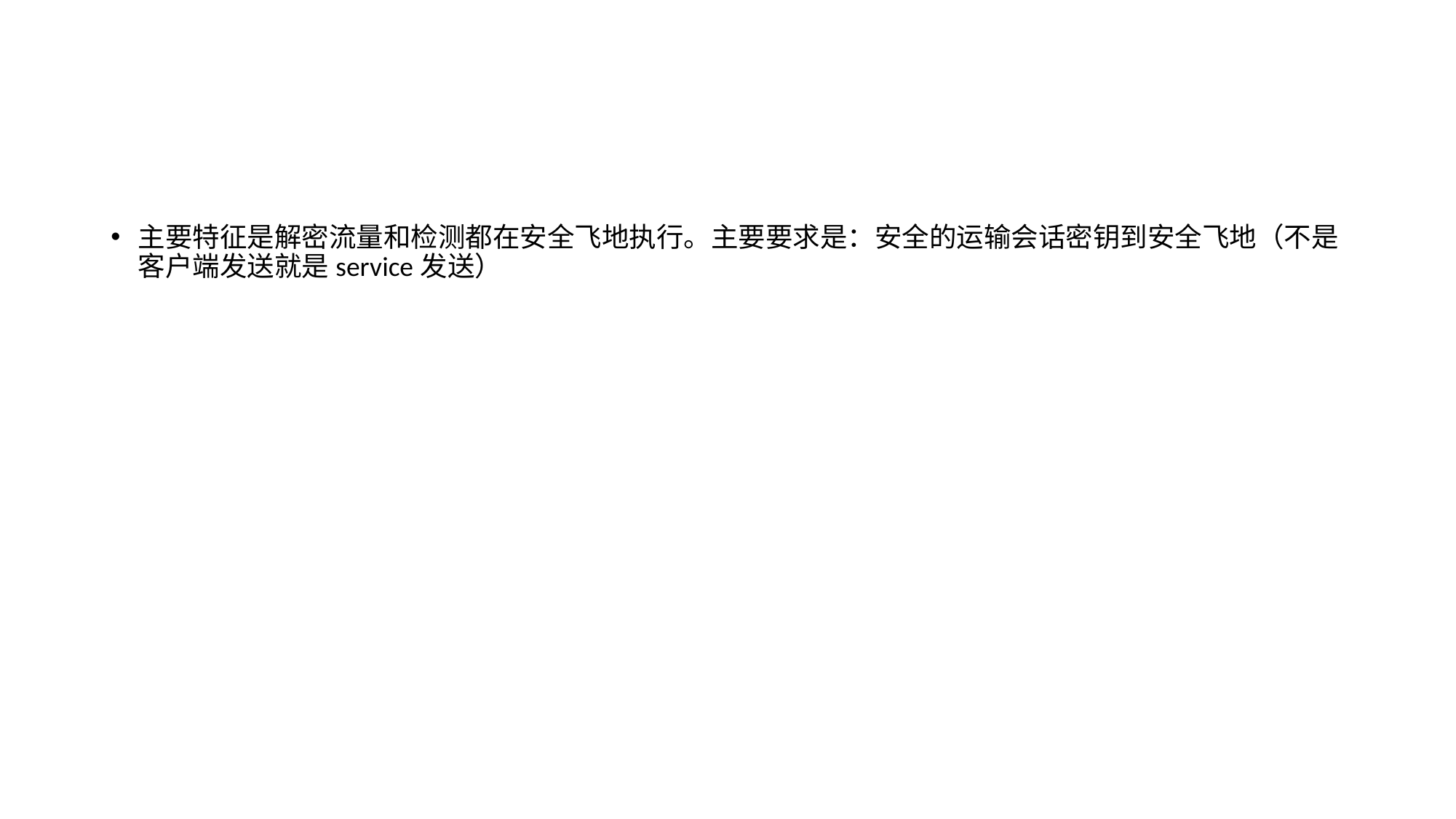

#
主要特征是解密流量和检测都在安全飞地执行。主要要求是：安全的运输会话密钥到安全飞地（不是客户端发送就是service发送）